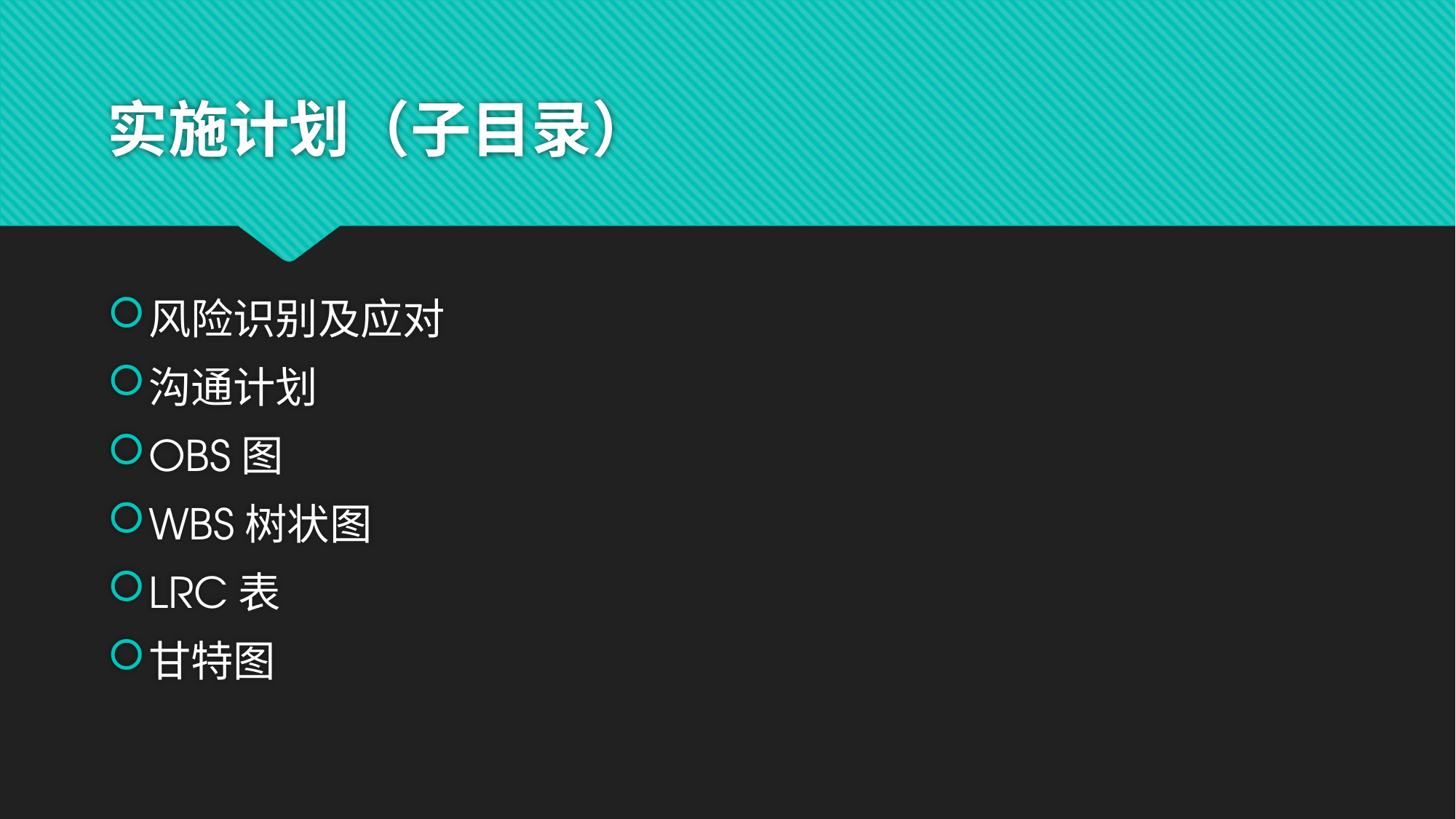

# 实施计划（子目录）
风险识别及应对
沟通计划
OBS图
WBS树状图
LRC表
甘特图